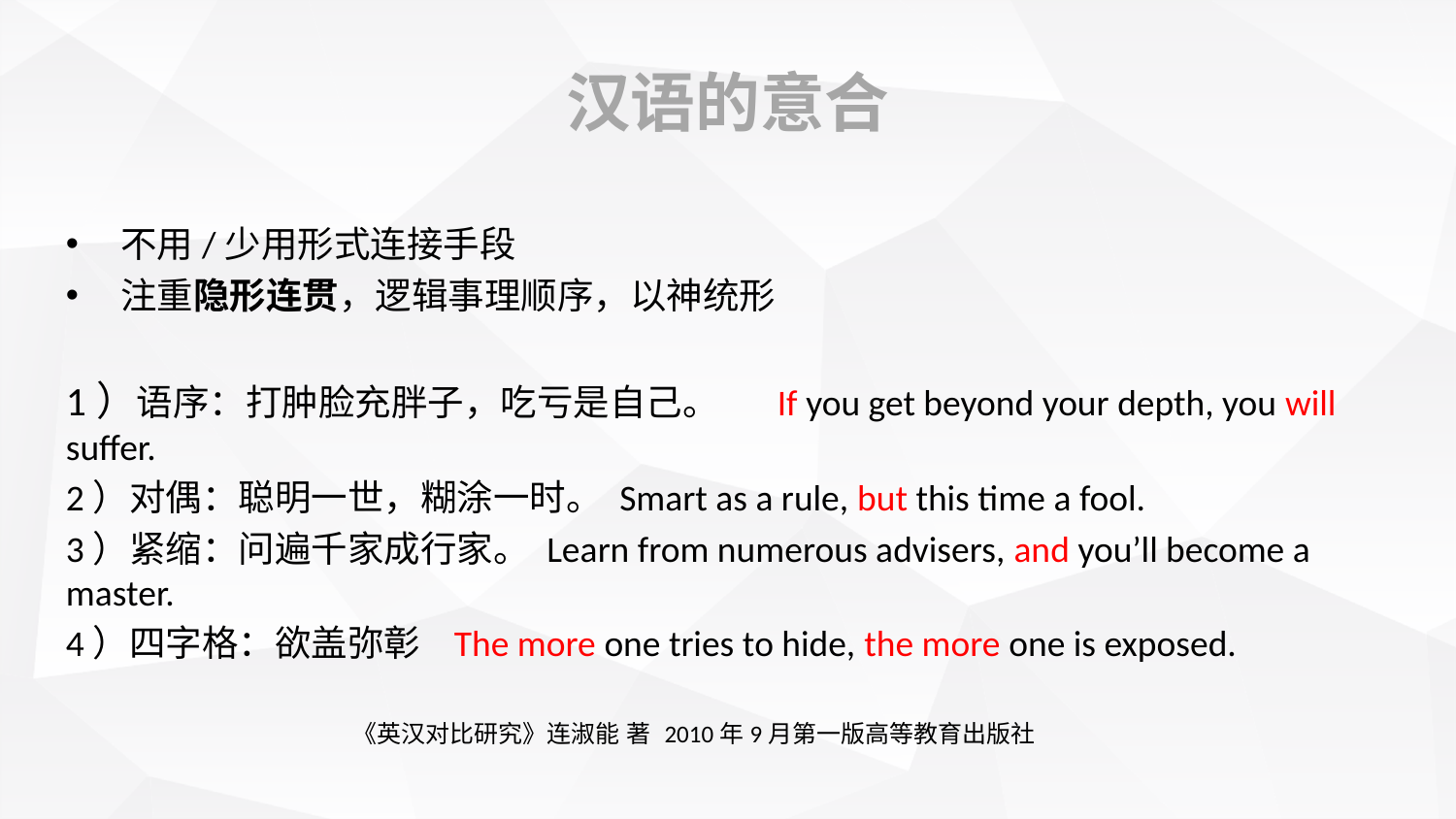

# 汉语的意合
不用/少用形式连接手段
注重隐形连贯，逻辑事理顺序，以神统形

1）语序：打肿脸充胖子，吃亏是自己。      If you get beyond your depth, you will suffer.
2）对偶：聪明一世，糊涂一时。 Smart as a rule, but this time a fool.
3）紧缩：问遍千家成行家。 Learn from numerous advisers, and you’ll become a master.
4）四字格：欲盖弥彰   The more one tries to hide, the more one is exposed.
《英汉对比研究》连淑能 著 2010年9月第一版高等教育出版社